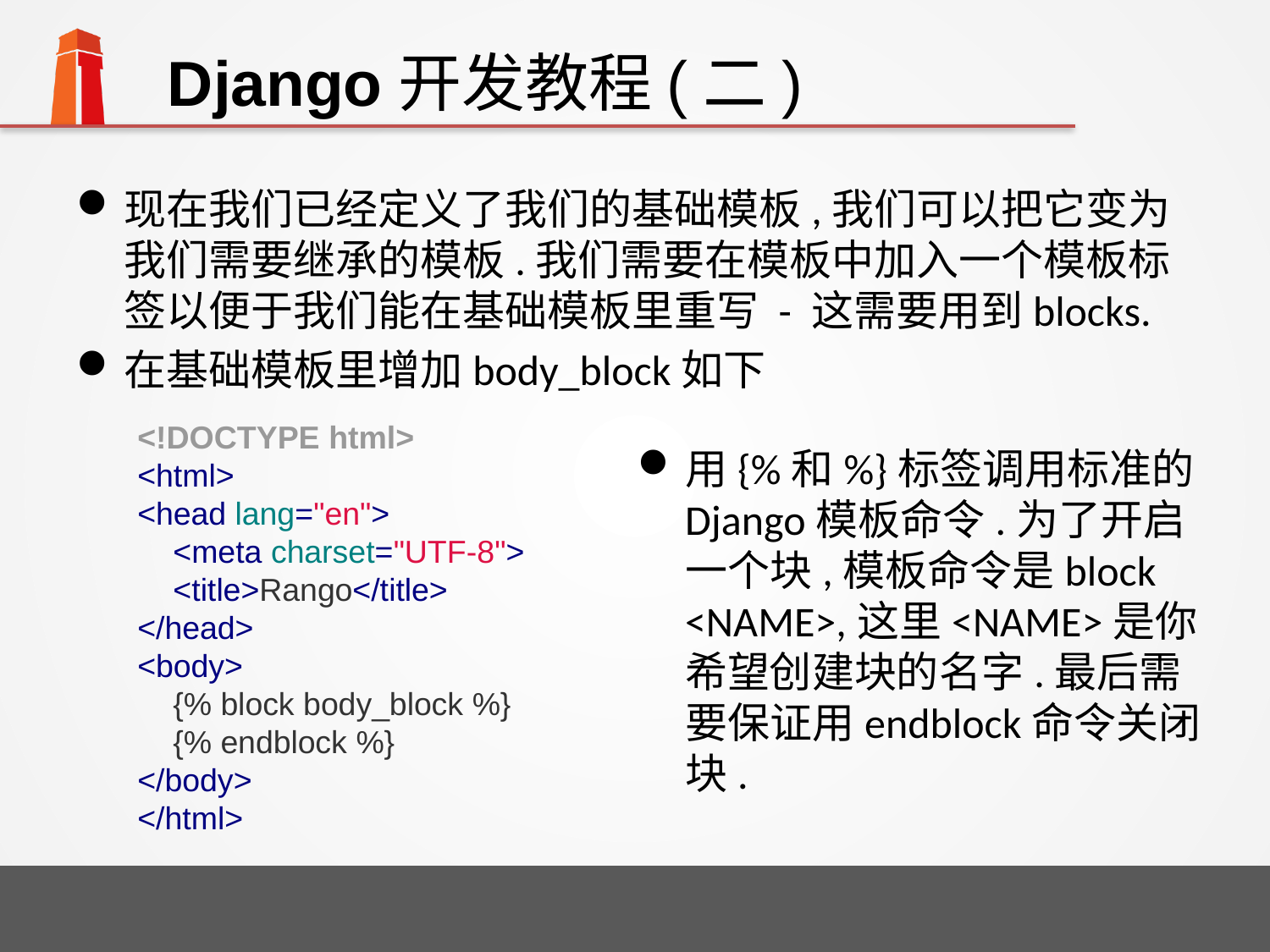

# Django开发教程(二)
现在我们已经定义了我们的基础模板,我们可以把它变为我们需要继承的模板.我们需要在模板中加入一个模板标签以便于我们能在基础模板里重写 - 这需要用到blocks.
在基础模板里增加body_block如下
<!DOCTYPE html>
<html>
<head lang="en">
    <meta charset="UTF-8">
    <title>Rango</title>
</head>
<body>
    {% block body_block %}
    {% endblock %}
</body>
</html>
用{%和%}标签调用标准的Django模板命令.为了开启一个块,模板命令是block <NAME>,这里<NAME>是你希望创建块的名字.最后需要保证用endblock命令关闭块.